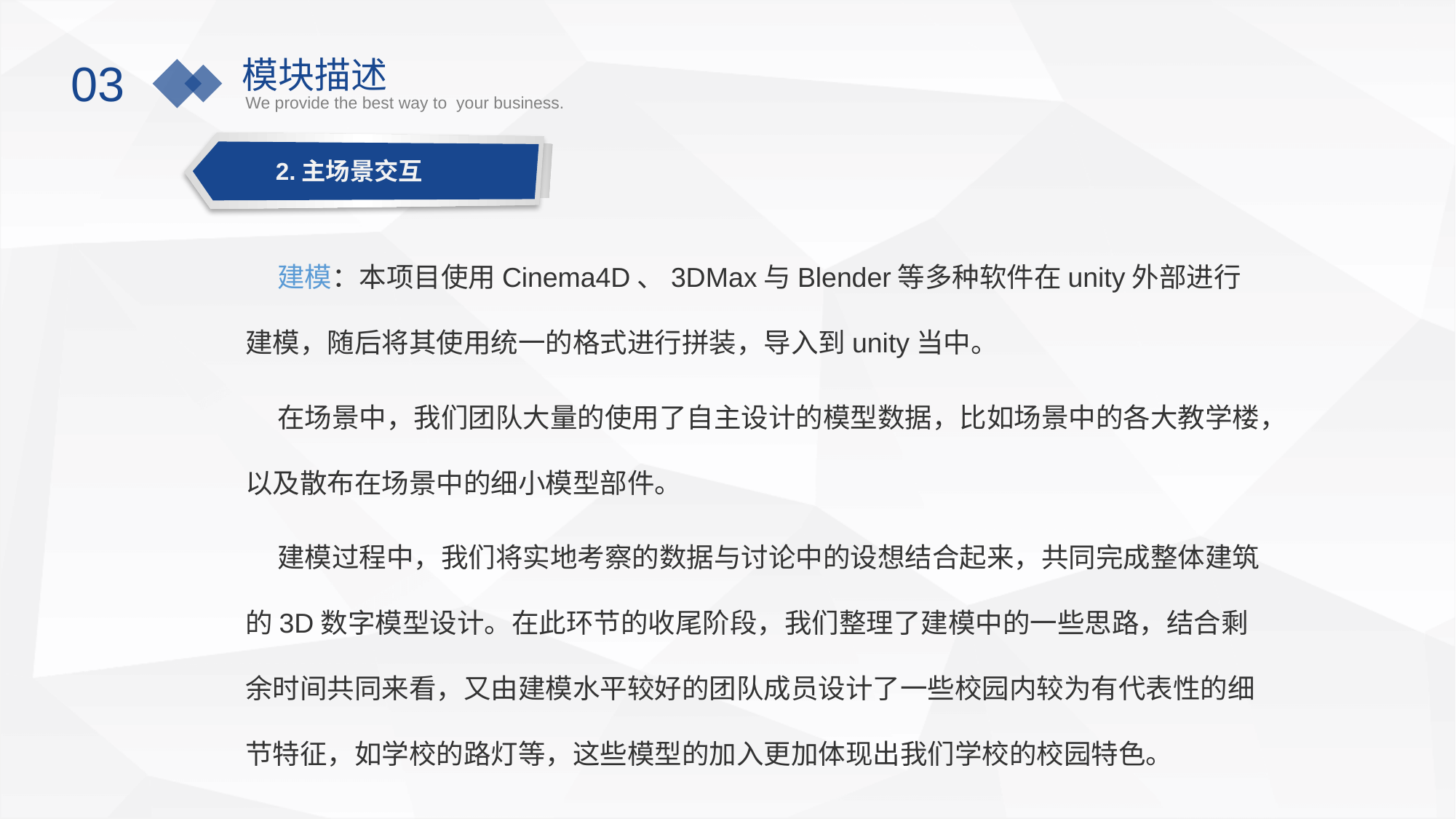

模块描述
We provide the best way to  your business.
03

2.主场景交互
建模：本项目使用Cinema4D、3DMax与Blender等多种软件在unity外部进行建模，随后将其使用统一的格式进行拼装，导入到unity当中。
在场景中，我们团队大量的使用了自主设计的模型数据，比如场景中的各大教学楼，以及散布在场景中的细小模型部件。
建模过程中，我们将实地考察的数据与讨论中的设想结合起来，共同完成整体建筑的3D数字模型设计。在此环节的收尾阶段，我们整理了建模中的一些思路，结合剩余时间共同来看，又由建模水平较好的团队成员设计了一些校园内较为有代表性的细节特征，如学校的路灯等，这些模型的加入更加体现出我们学校的校园特色。